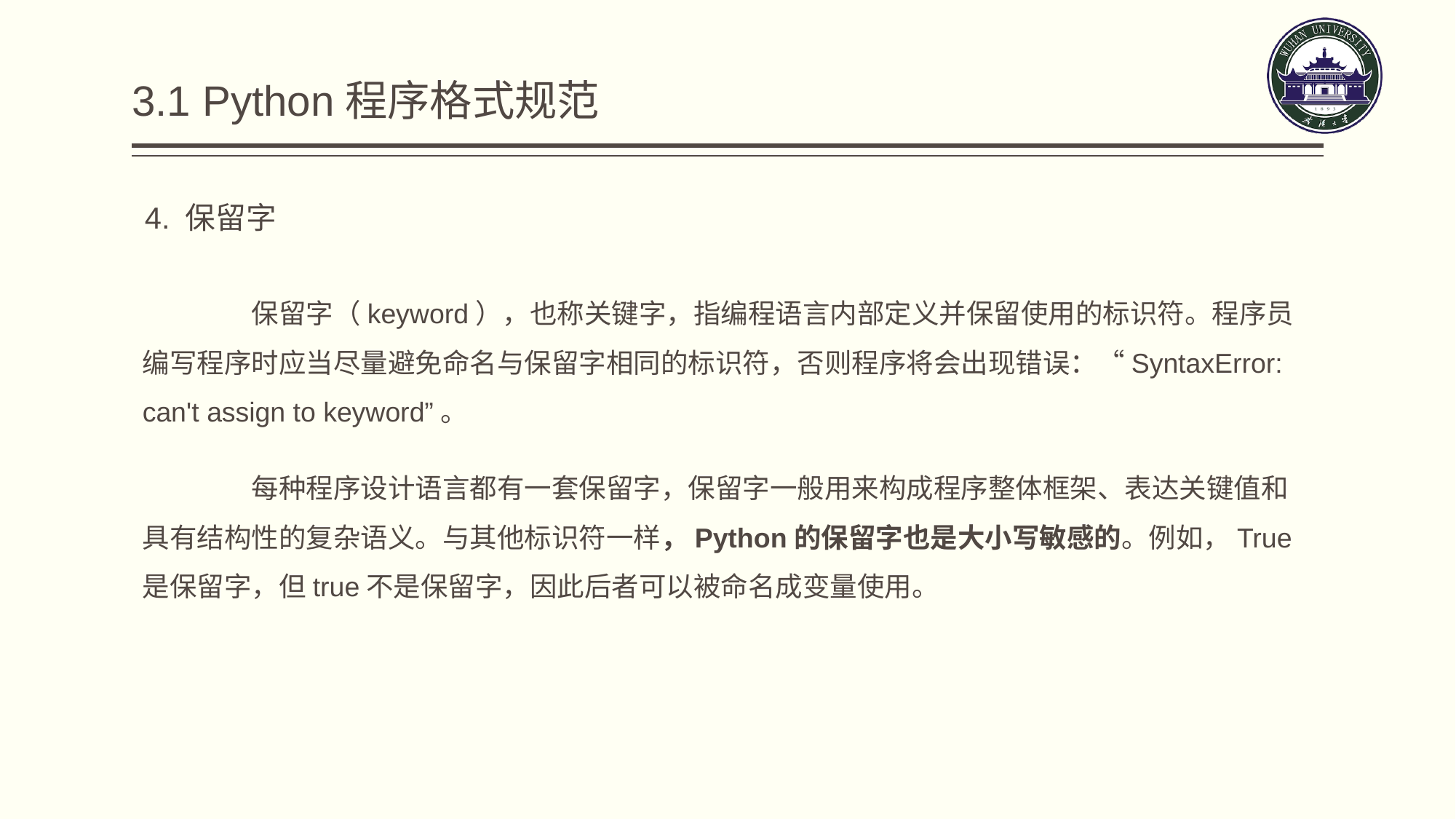

3.1 Python程序格式规范
4. 保留字
	保留字（keyword），也称关键字，指编程语言内部定义并保留使用的标识符。程序员编写程序时应当尽量避免命名与保留字相同的标识符，否则程序将会出现错误：“SyntaxError: can't assign to keyword”。
	每种程序设计语言都有一套保留字，保留字一般用来构成程序整体框架、表达关键值和具有结构性的复杂语义。与其他标识符一样，Python的保留字也是大小写敏感的。例如，True是保留字，但true不是保留字，因此后者可以被命名成变量使用。